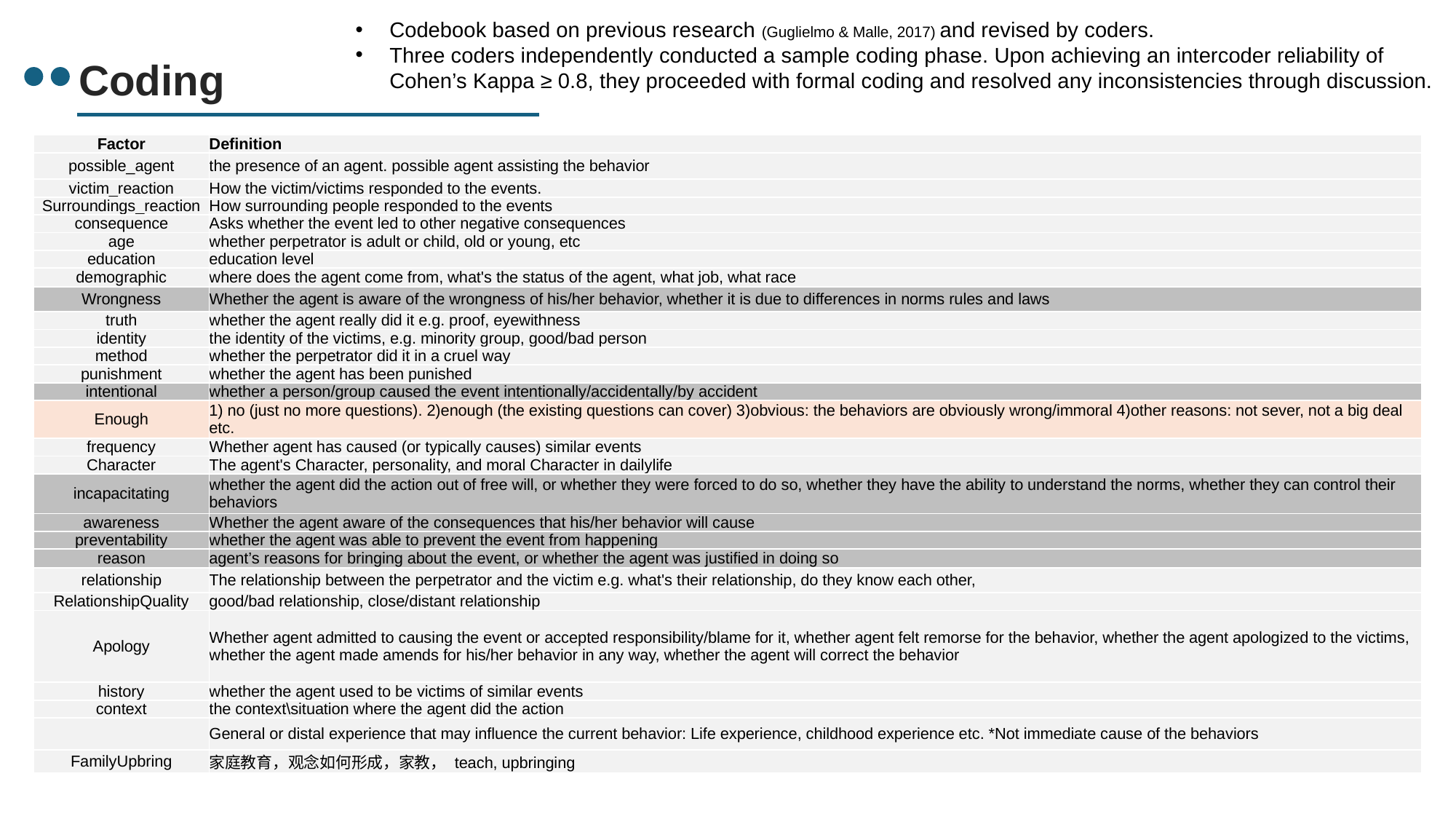

Codebook based on previous research (Guglielmo & Malle, 2017) and revised by coders.
Three coders independently conducted a sample coding phase. Upon achieving an intercoder reliability of Cohen’s Kappa ≥ 0.8, they proceeded with formal coding and resolved any inconsistencies through discussion.
Coding

| Factor | Definition |
| --- | --- |
| possible\_agent | the presence of an agent. possible agent assisting the behavior |
| victim\_reaction | How the victim/victims responded to the events. |
| Surroundings\_reaction | How surrounding people responded to the events |
| consequence | Asks whether the event led to other negative consequences |
| age | whether perpetrator is adult or child, old or young, etc |
| education | education level |
| demographic | where does the agent come from, what's the status of the agent, what job, what race |
| Wrongness | Whether the agent is aware of the wrongness of his/her behavior, whether it is due to differences in norms rules and laws |
| truth | whether the agent really did it e.g. proof, eyewithness |
| identity | the identity of the victims, e.g. minority group, good/bad person |
| method | whether the perpetrator did it in a cruel way |
| punishment | whether the agent has been punished |
| intentional | whether a person/group caused the event intentionally/accidentally/by accident |
| Enough | 1) no (just no more questions). 2)enough (the existing questions can cover) 3)obvious: the behaviors are obviously wrong/immoral 4)other reasons: not sever, not a big deal etc. |
| frequency | Whether agent has caused (or typically causes) similar events |
| Character | The agent's Character, personality, and moral Character in dailylife |
| incapacitating | whether the agent did the action out of free will, or whether they were forced to do so, whether they have the ability to understand the norms, whether they can control their behaviors |
| awareness | Whether the agent aware of the consequences that his/her behavior will cause |
| preventability | whether the agent was able to prevent the event from happening |
| reason | agent’s reasons for bringing about the event, or whether the agent was justified in doing so |
| relationship | The relationship between the perpetrator and the victim e.g. what's their relationship, do they know each other, |
| RelationshipQuality | good/bad relationship, close/distant relationship |
| Apology | Whether agent admitted to causing the event or accepted responsibility/blame for it, whether agent felt remorse for the behavior, whether the agent apologized to the victims, whether the agent made amends for his/her behavior in any way, whether the agent will correct the behavior |
| history | whether the agent used to be victims of similar events |
| context | the context\situation where the agent did the action |
|  | General or distal experience that may influence the current behavior: Life experience, childhood experience etc. \*Not immediate cause of the behaviors |
| FamilyUpbring | 家庭教育，观念如何形成，家教， teach, upbringing |